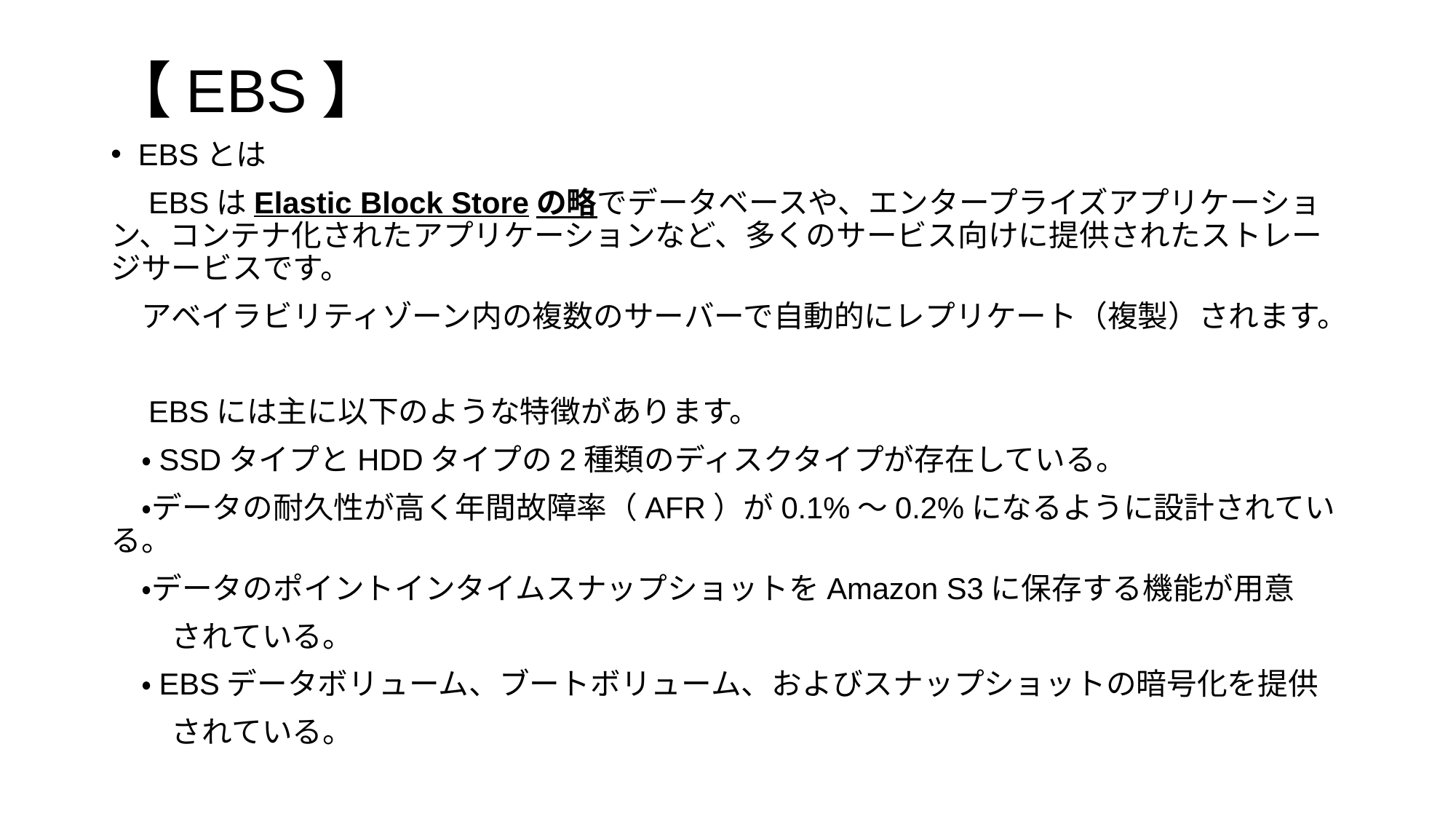

# 【EBS】
EBSとは
　EBSはElastic Block Storeの略でデータベースや、エンタープライズアプリケーション、コンテナ化されたアプリケーションなど、多くのサービス向けに提供されたストレージサービスです。
　アベイラビリティゾーン内の複数のサーバーで自動的にレプリケート（複製）されます。

　EBSには主に以下のような特徴があります。
　・SSDタイプとHDDタイプの2種類のディスクタイプが存在している。
　・データの耐久性が高く年間故障率（AFR）が0.1%～0.2%になるように設計されている。
　・データのポイントインタイムスナップショットをAmazon S3に保存する機能が用意
　　されている。
　・EBSデータボリューム、ブートボリューム、およびスナップショットの暗号化を提供
　　されている。